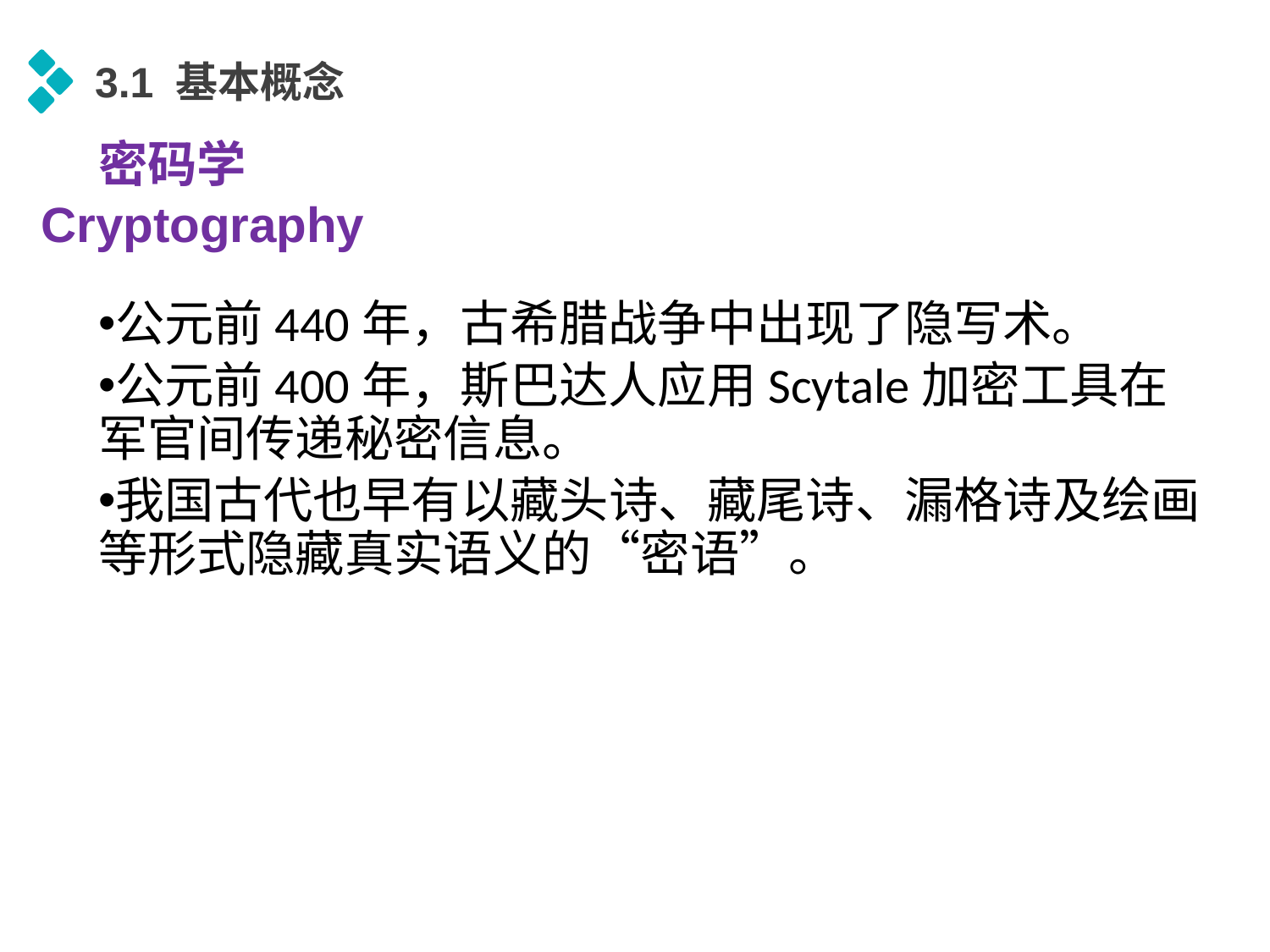

3.1 基本概念

密码学
Cryptography
公元前440年，古希腊战争中出现了隐写术。
公元前400年，斯巴达人应用Scytale加密工具在军官间传递秘密信息。
我国古代也早有以藏头诗、藏尾诗、漏格诗及绘画等形式隐藏真实语义的“密语”。